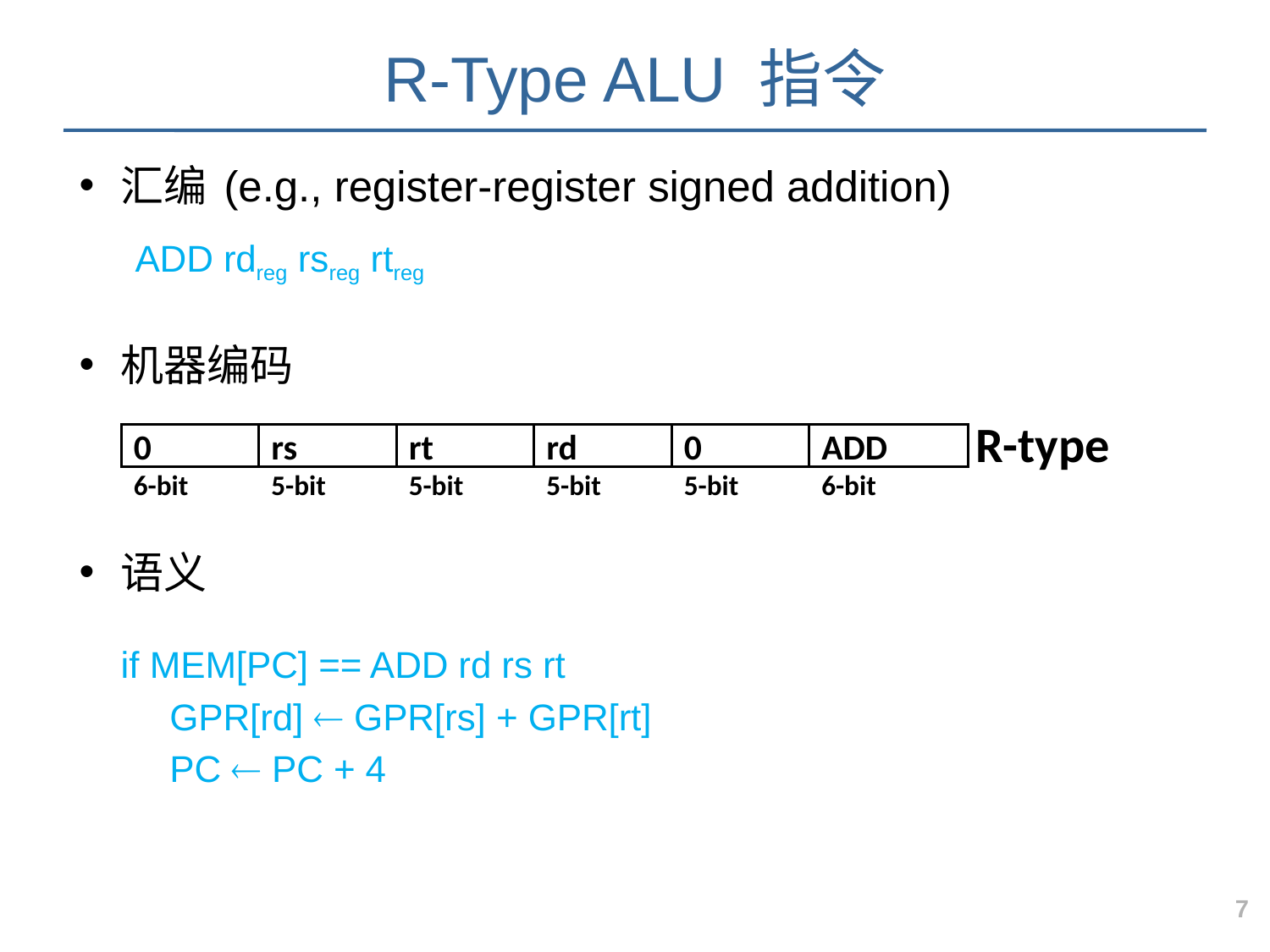

# R-Type ALU 指令
汇编 (e.g., register-register signed addition)
      ADD rdreg rsreg rtreg

机器编码

语义

		if MEM[PC] == ADD rd rs rt
			GPR[rd] ← GPR[rs] + GPR[rt]
			PC ← PC + 4

R-type
0
6-bit
rs
5-bit
rt
5-bit
rd
5-bit
0
5-bit
ADD
6-bit
7